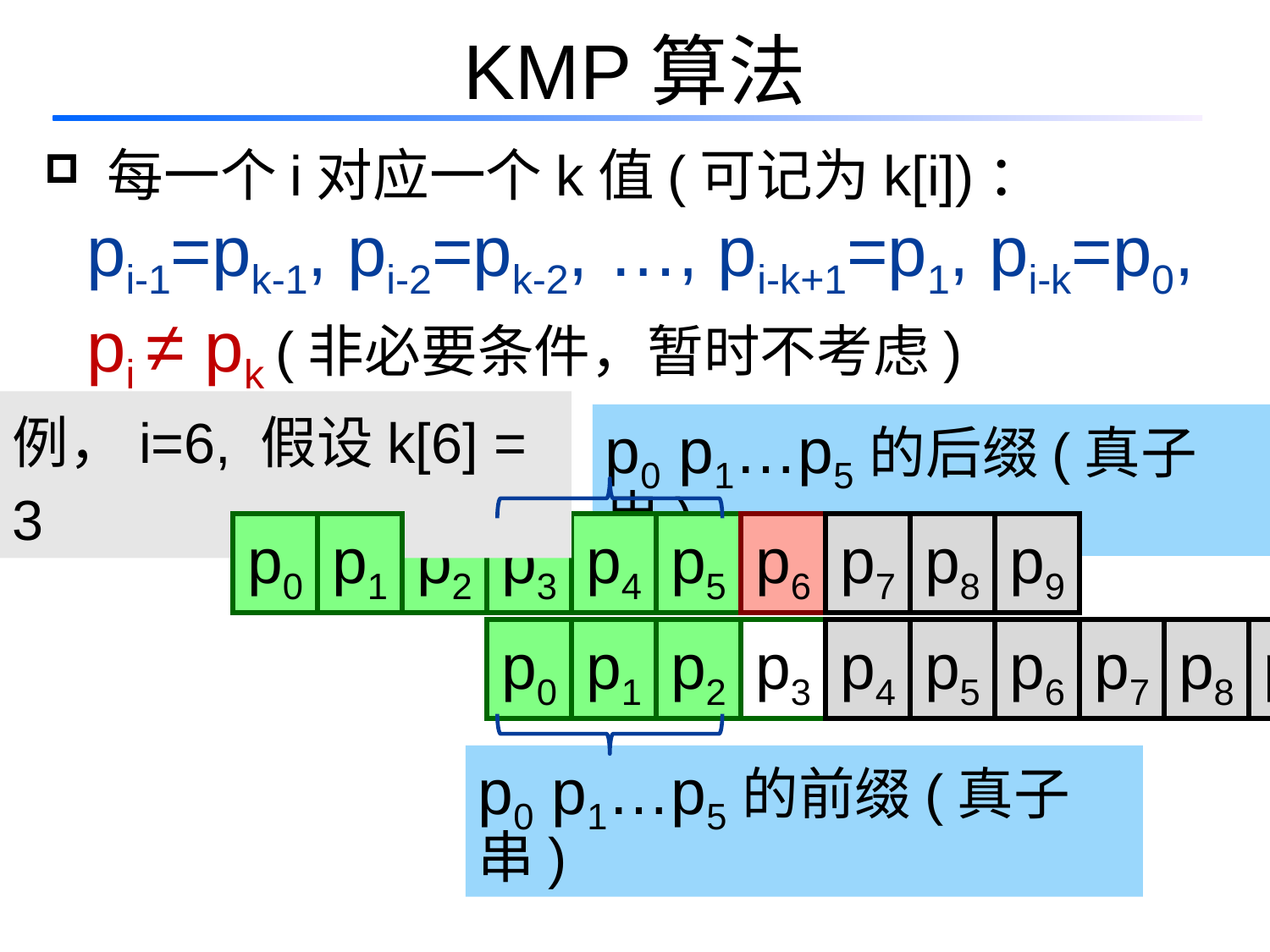

# KMP算法

 每一个i对应一个k值(可记为k[i])：
pi-1=pk-1, pi-2=pk-2, …, pi-k+1=p1, pi-k=p0,
pi ≠ pk (非必要条件，暂时不考虑)

例，i=6, 假设k[6] = 3
p0 p1…p5的后缀(真子串)
p0
p1
p2
p3
p4
p5
p6
p7
p8
p9

p0
p1
p2
p3
p4
p5
p6
p7
p8
p9
p0 p1…p5的前缀(真子串)